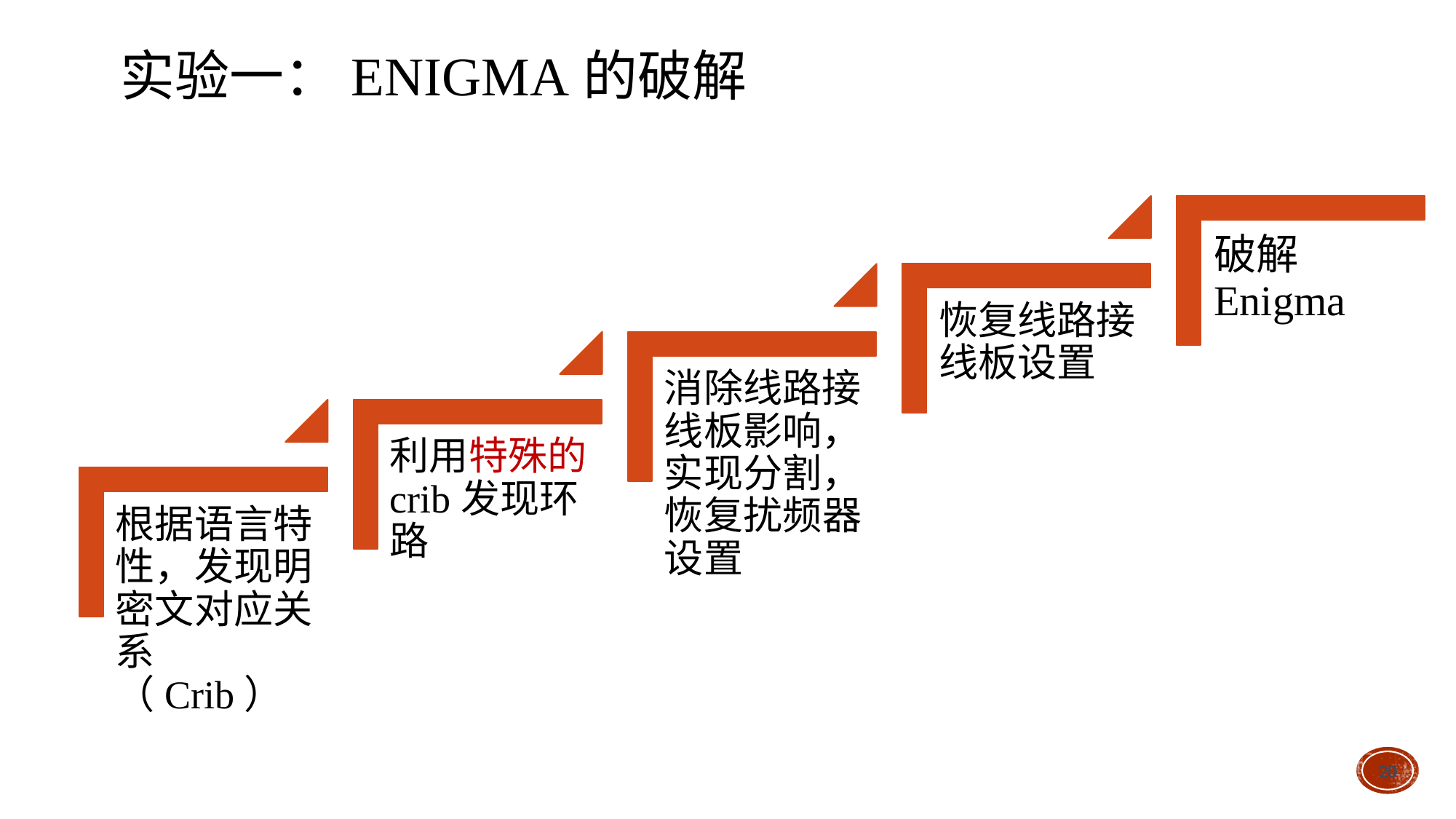

# 实验一：Enigma的破解

根据语言特性，发现明密文对应关系（Crib）
利用特殊的crib发现环路
消除线路接线板影响，实现分割，恢复扰频器设置
恢复线路接线板设置
破解Enigma
20